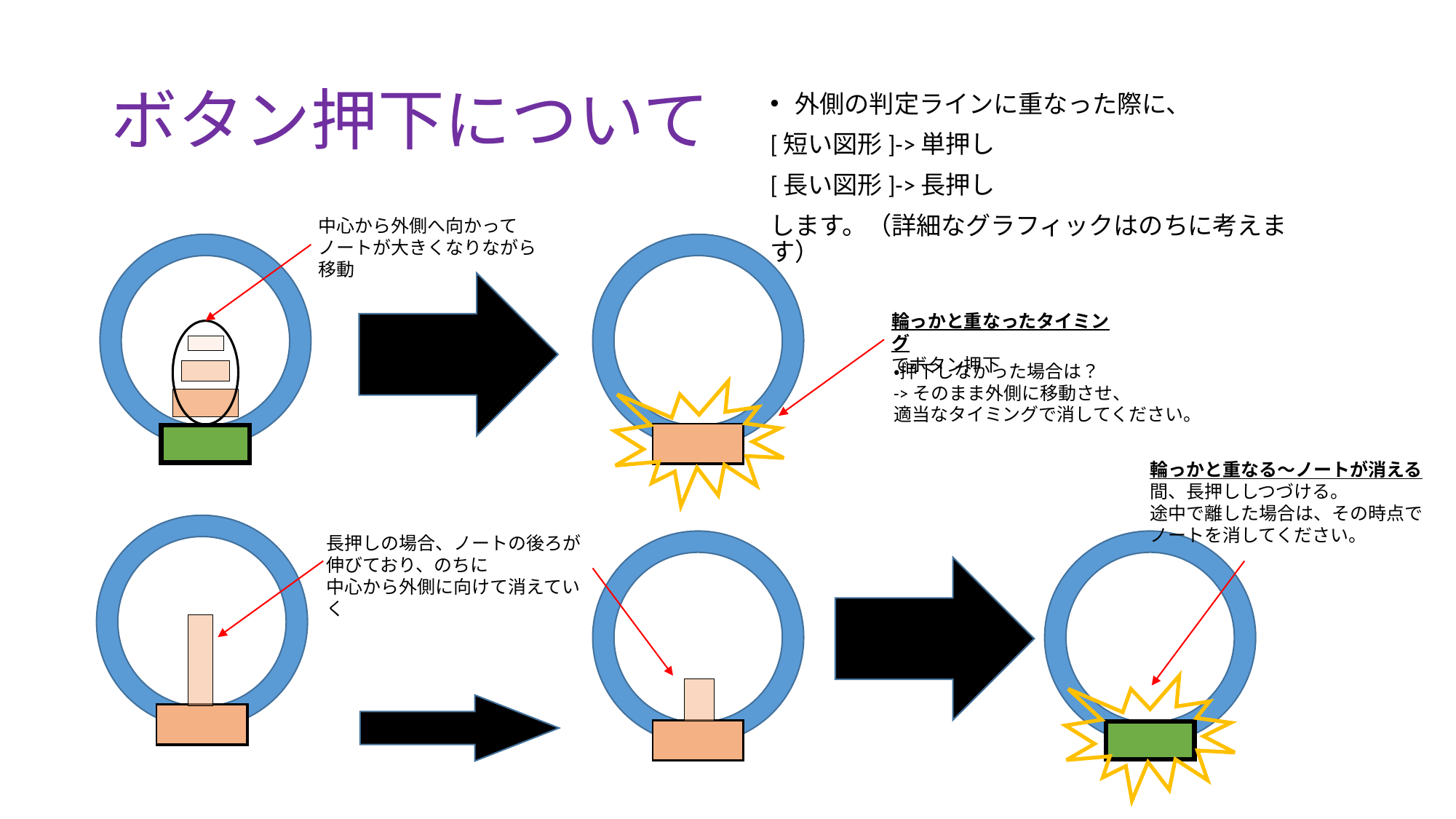

# ボタン押下について
外側の判定ラインに重なった際に、
[短い図形]->単押し
[長い図形]->長押し
します。（詳細なグラフィックはのちに考えます）
中心から外側へ向かって
ノートが大きくなりながら移動

輪っかと重なったタイミング
でボタン押下

・押下しなかった場合は？
->そのまま外側に移動させ、
適当なタイミングで消してください。

輪っかと重なる～ノートが消える
間、長押ししつづける。
途中で離した場合は、その時点で
ノートを消してください。

長押しの場合、ノートの後ろが
伸びており、のちに
中心から外側に向けて消えていく